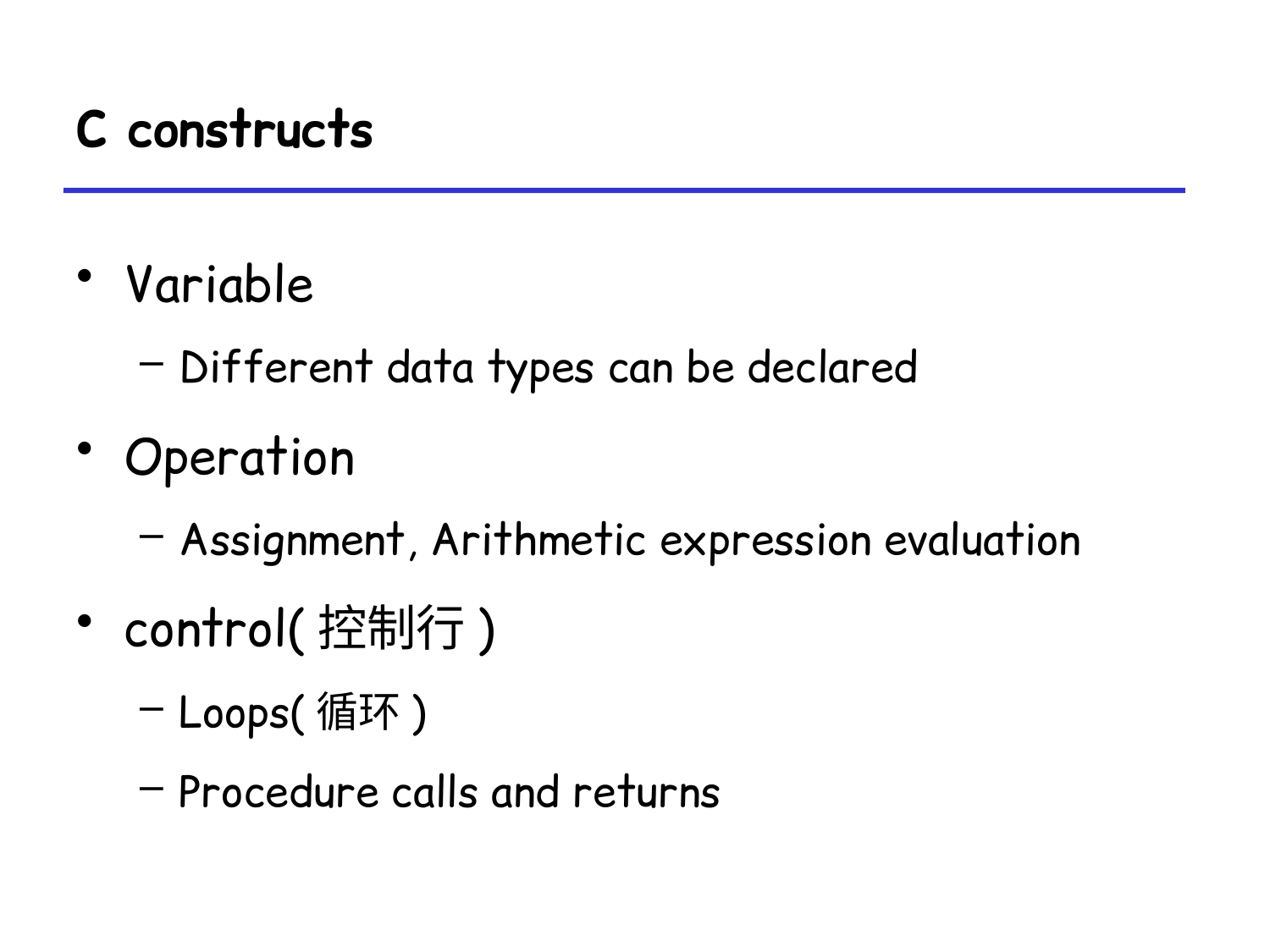

# C constructs
Variable
Different data types can be declared
Operation
Assignment, Arithmetic expression evaluation
control(控制行)
Loops(循环)
Procedure calls and returns
18